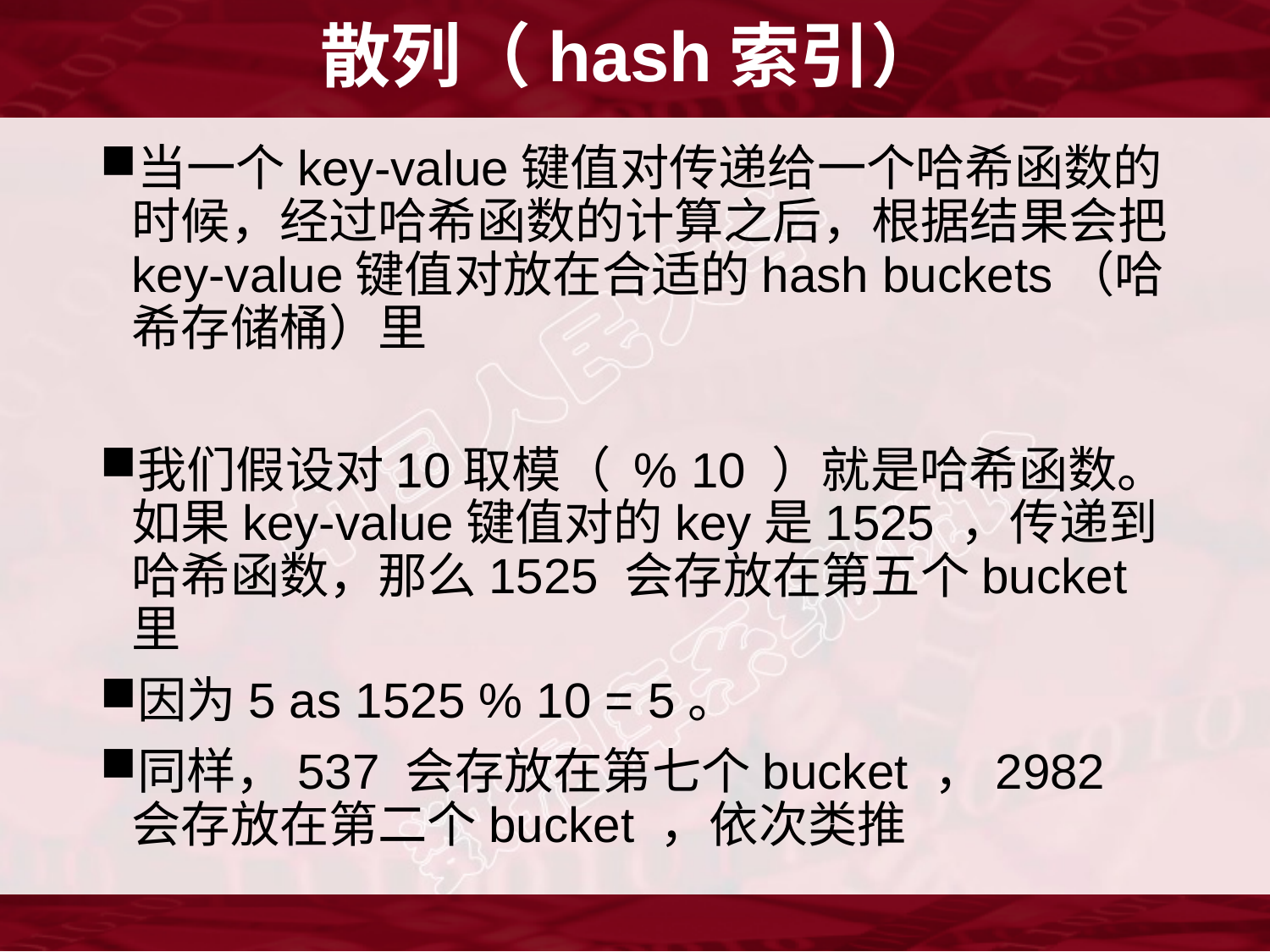

# 散列（hash索引）
当一个key-value键值对传递给一个哈希函数的时候，经过哈希函数的计算之后，根据结果会把key-value键值对放在合适的hash buckets（哈希存储桶）里

我们假设对10取模（ % 10 ）就是哈希函数。如果key-value键值对的key是1525 ，传递到哈希函数，那么1525 会存放在第五个bucket里
因为5 as 1525 % 10 = 5。
同样，537 会存放在第七个bucket ，2982 会存放在第二个bucket ，依次类推